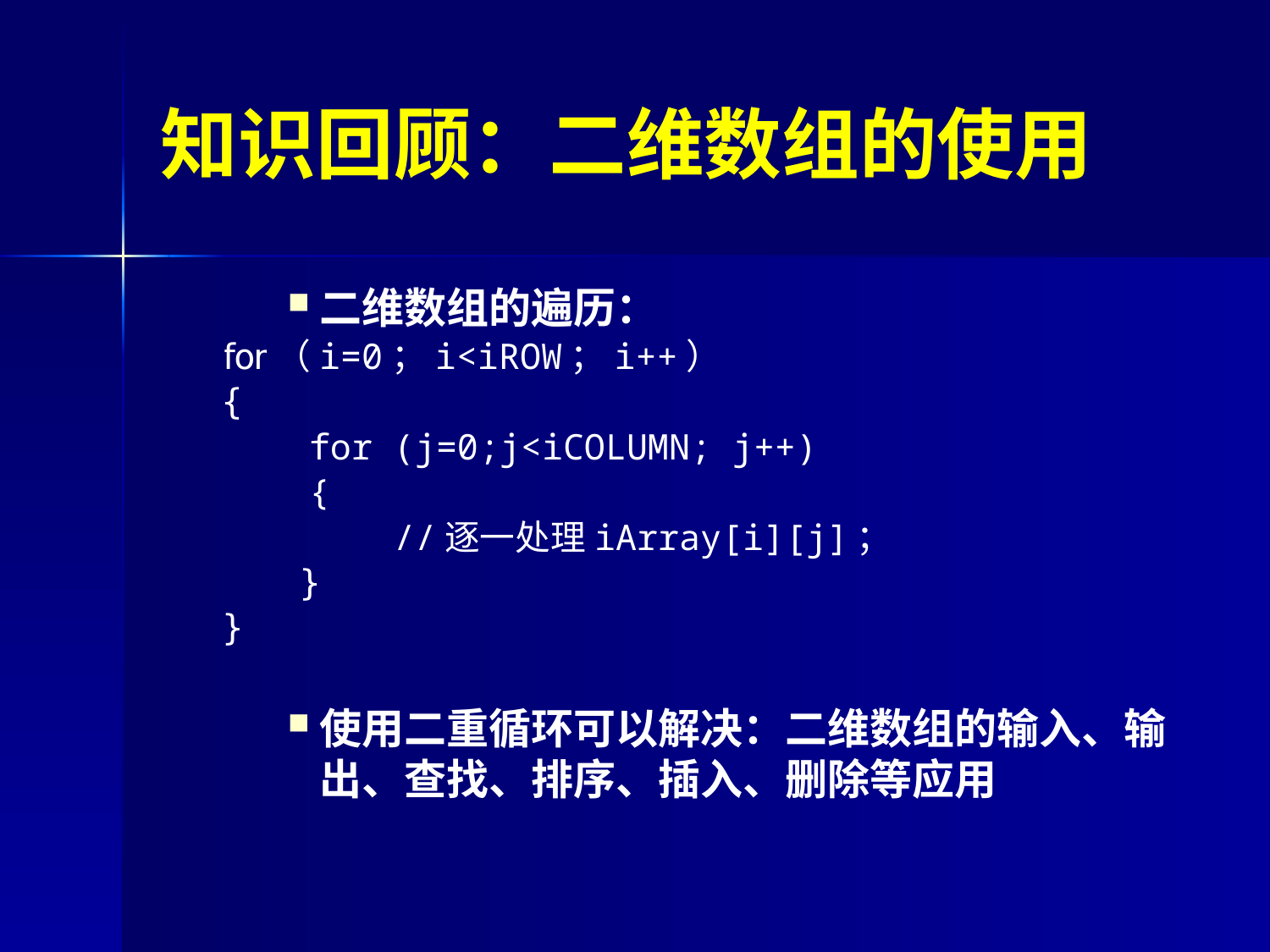

# 知识回顾：二维数组的使用
二维数组的遍历：
for（i=0；i<iROW；i++）
{
    for (j=0;j<iCOLUMN; j++)
    {
        //逐一处理iArray[i][j]；
       }
}

使用二重循环可以解决：二维数组的输入、输出、查找、排序、插入、删除等应用